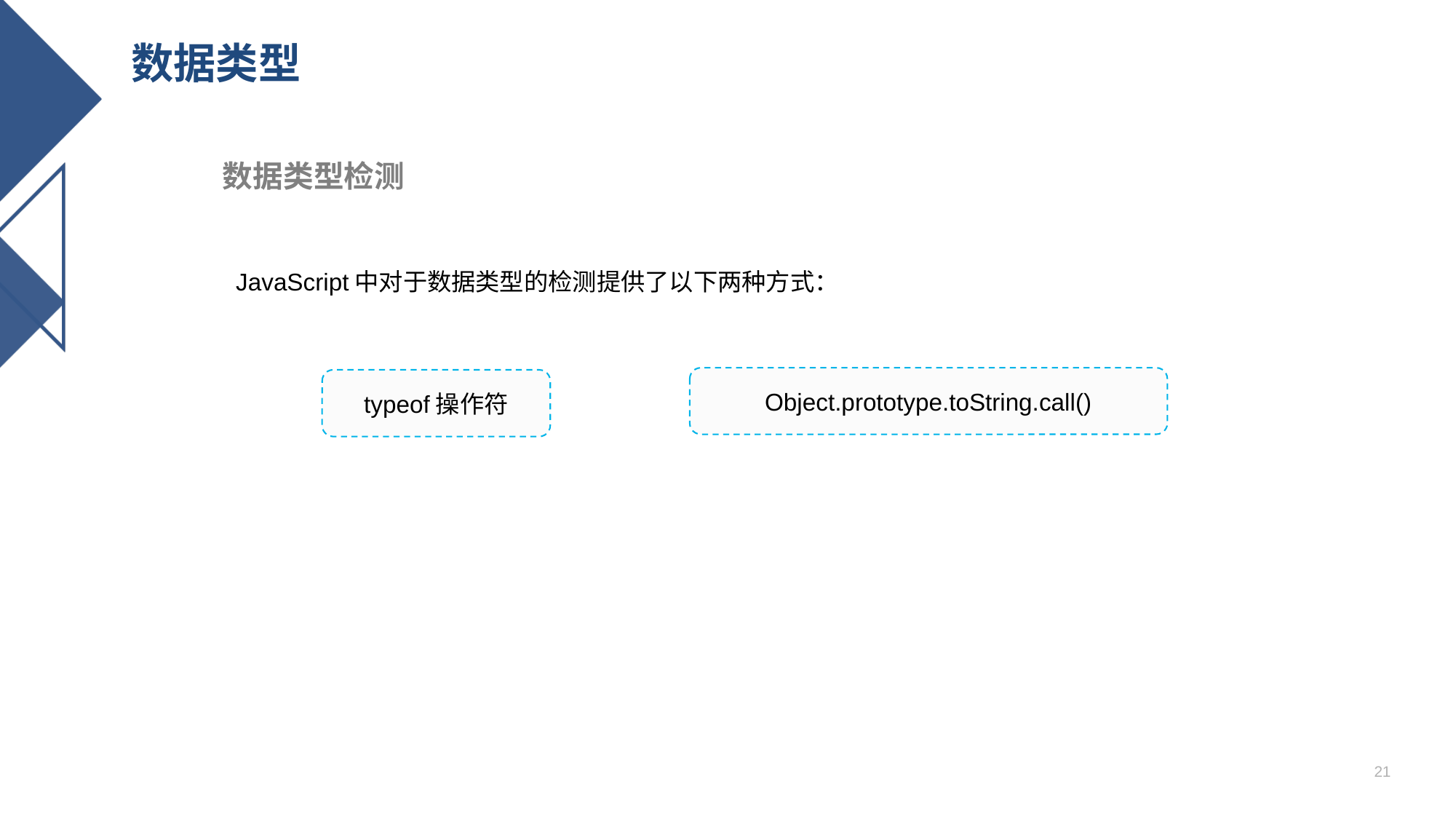

# 数据类型
数据类型检测
JavaScript中对于数据类型的检测提供了以下两种方式：
Object.prototype.toString.call()
typeof操作符
21